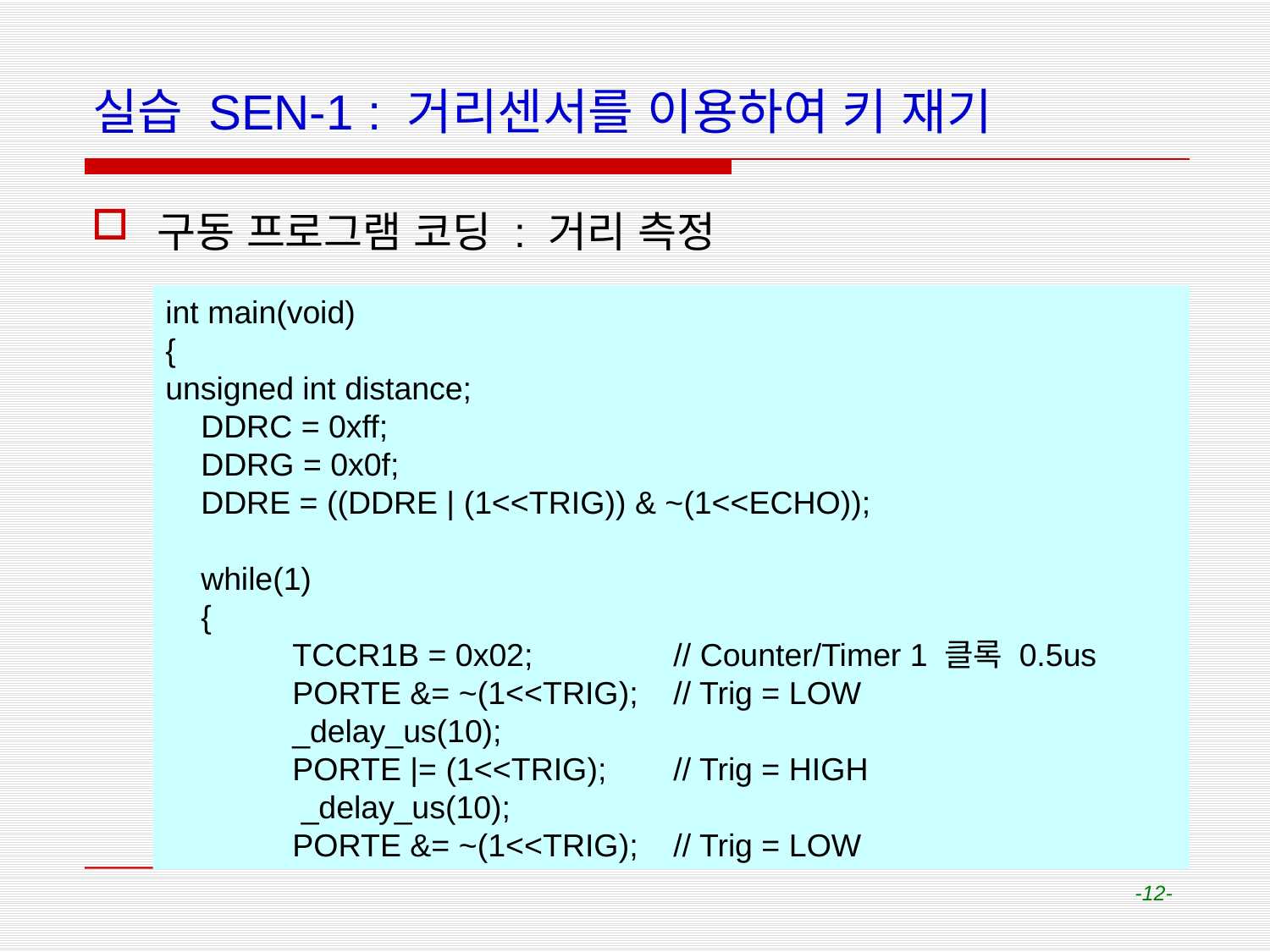

# 실습 SEN-1 : 거리센서를 이용하여 키 재기
구동 프로그램 코딩 : 거리 측정
int main(void)
{
unsigned int distance;
    DDRC = 0xff;
    DDRG = 0x0f;
    DDRE = ((DDRE | (1<<TRIG)) & ~(1<<ECHO));

    while(1)
    {
	TCCR1B = 0x02;		// Counter/Timer 1 클록 0.5us
	PORTE &= ~(1<<TRIG);	// Trig = LOW
    	_delay_us(10);
    	PORTE |= (1<<TRIG);	// Trig = HIGH
   	 _delay_us(10);
    	PORTE &= ~(1<<TRIG);	// Trig = LOW
-12-